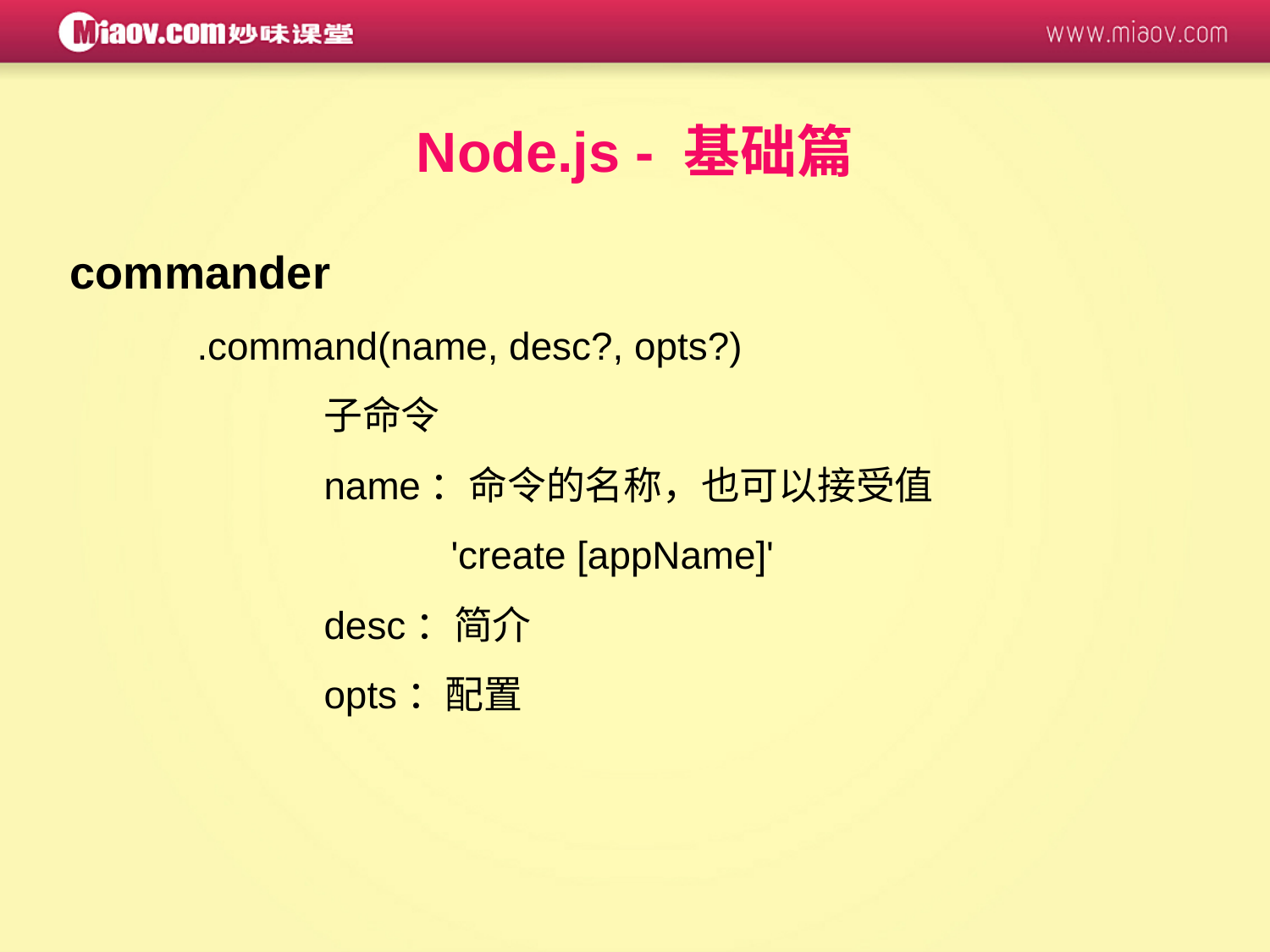

Node.js - 基础篇
commander
	.command(name, desc?, opts?)
		子命令
		name：命令的名称，也可以接受值
			'create [appName]'
		desc：简介
		opts：配置